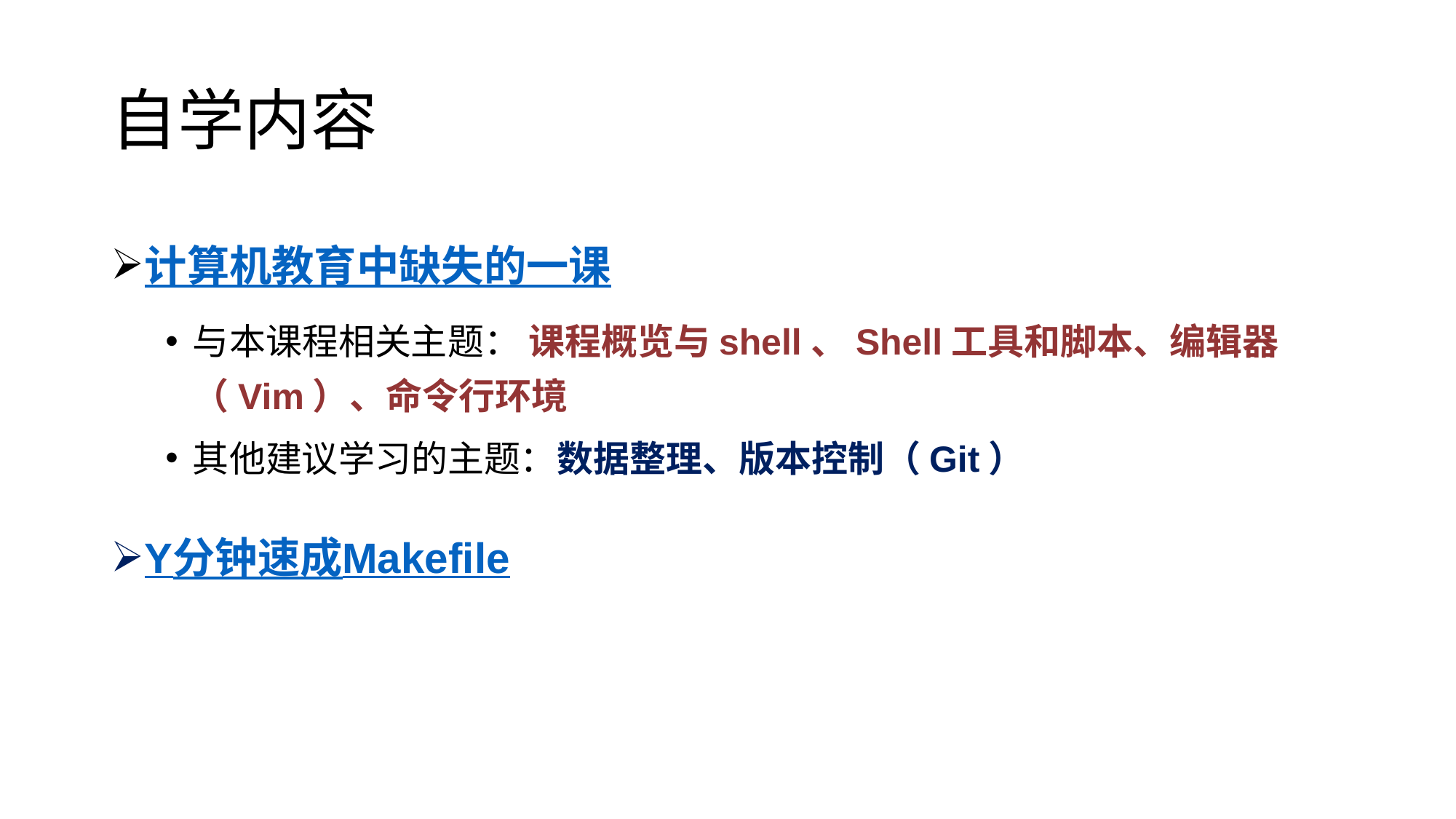

# 自学内容
计算机教育中缺失的一课
与本课程相关主题： 课程概览与shell、Shell工具和脚本、编辑器（Vim）、命令行环境
其他建议学习的主题：数据整理、版本控制（Git）
Y分钟速成Makefile